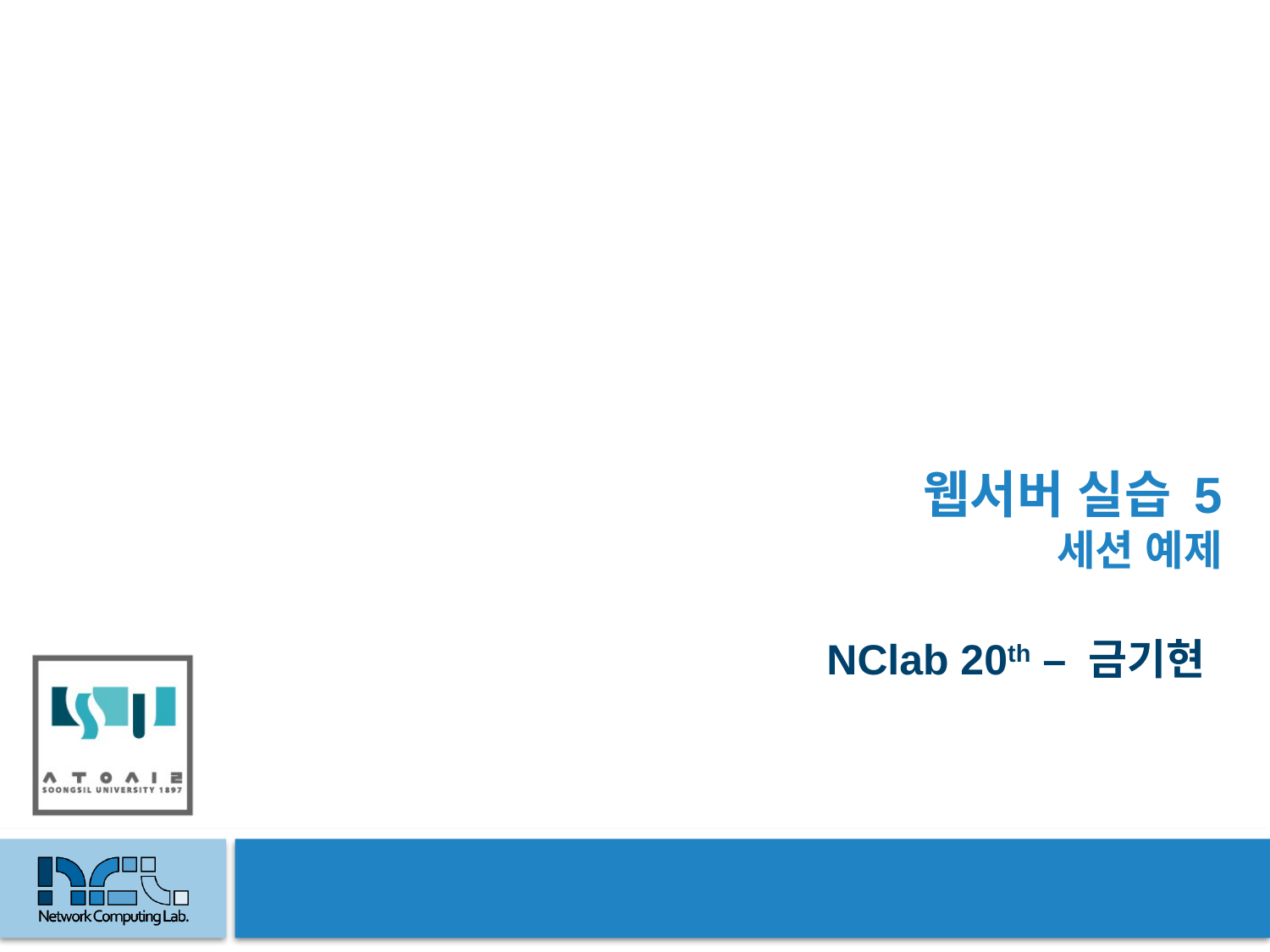

# 웹서버 실습 5 세션 예제
NClab 20th – 금기현